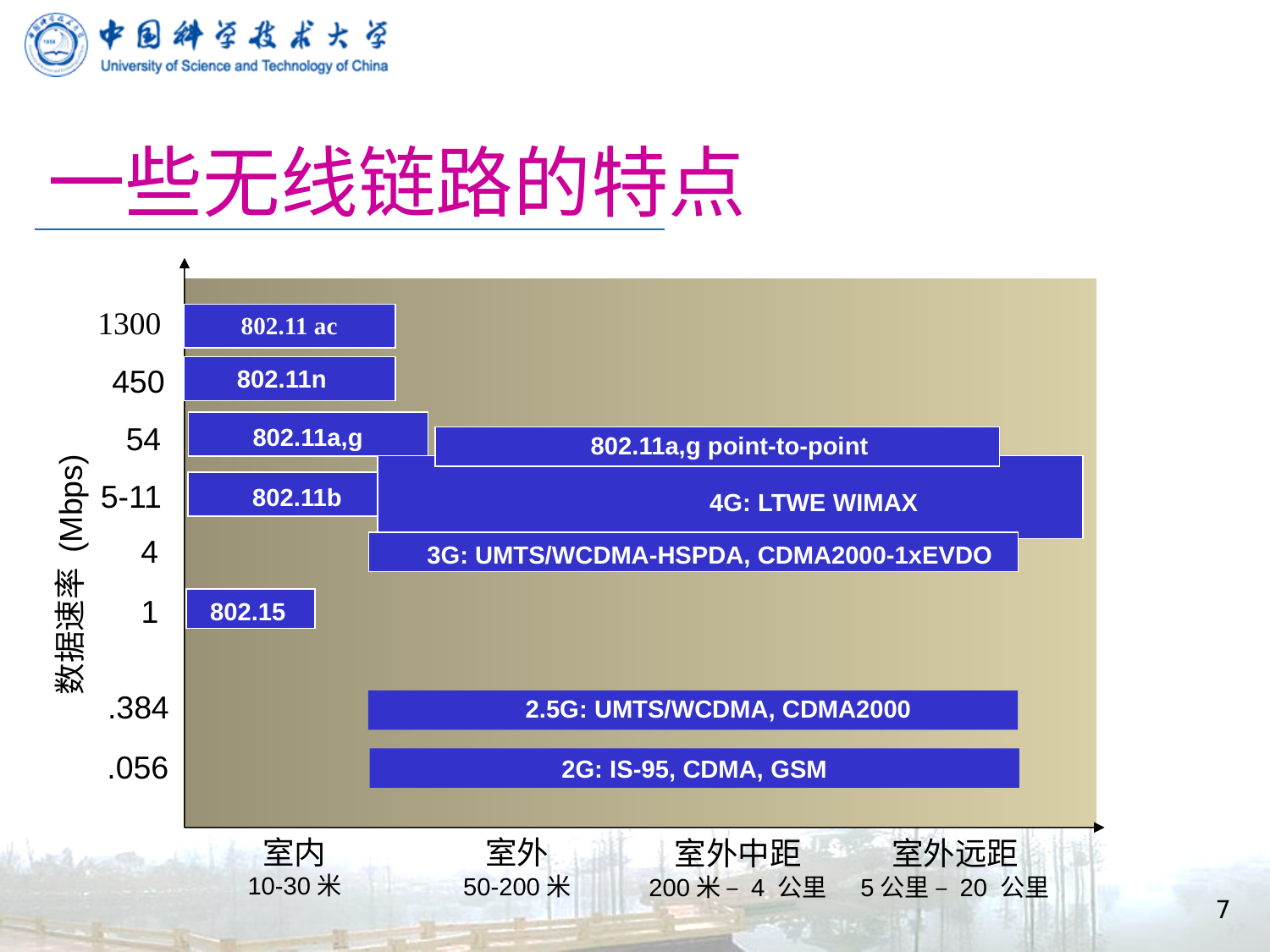

# 一些无线链路的特点

1300
802.11 ac

450

802.11n

54
802.11a,g
802.11a,g point-to-point

5-11

802.11b
4G: LTWE WIMAX
4

3G: UMTS/WCDMA-HSPDA, CDMA2000-1xEVDO
数据速率 (Mbps)
1

802.15
.384
2.5G: UMTS/WCDMA, CDMA2000

.056
2G: IS-95, CDMA, GSM

室内
10-30米
室外
50-200米
室外中距
200米 – 4 公里
室外远距
5公里 – 20 公里

7